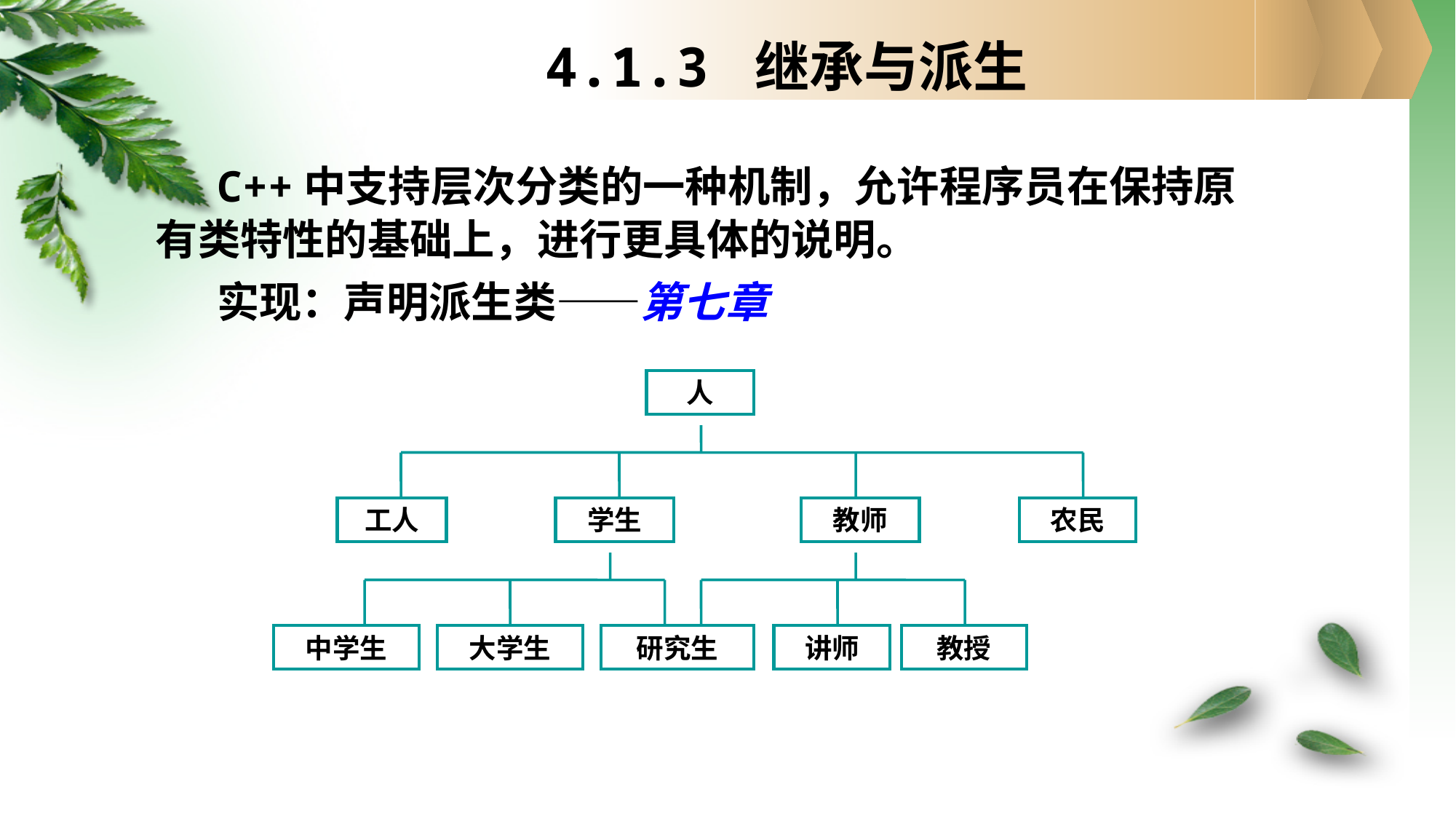

# 4.1.3 继承与派生
C++中支持层次分类的一种机制，允许程序员在保持原有类特性的基础上，进行更具体的说明。
实现：声明派生类——第七章
人

工人
学生
教师
农民

中学生
大学生
研究生
讲师
教授